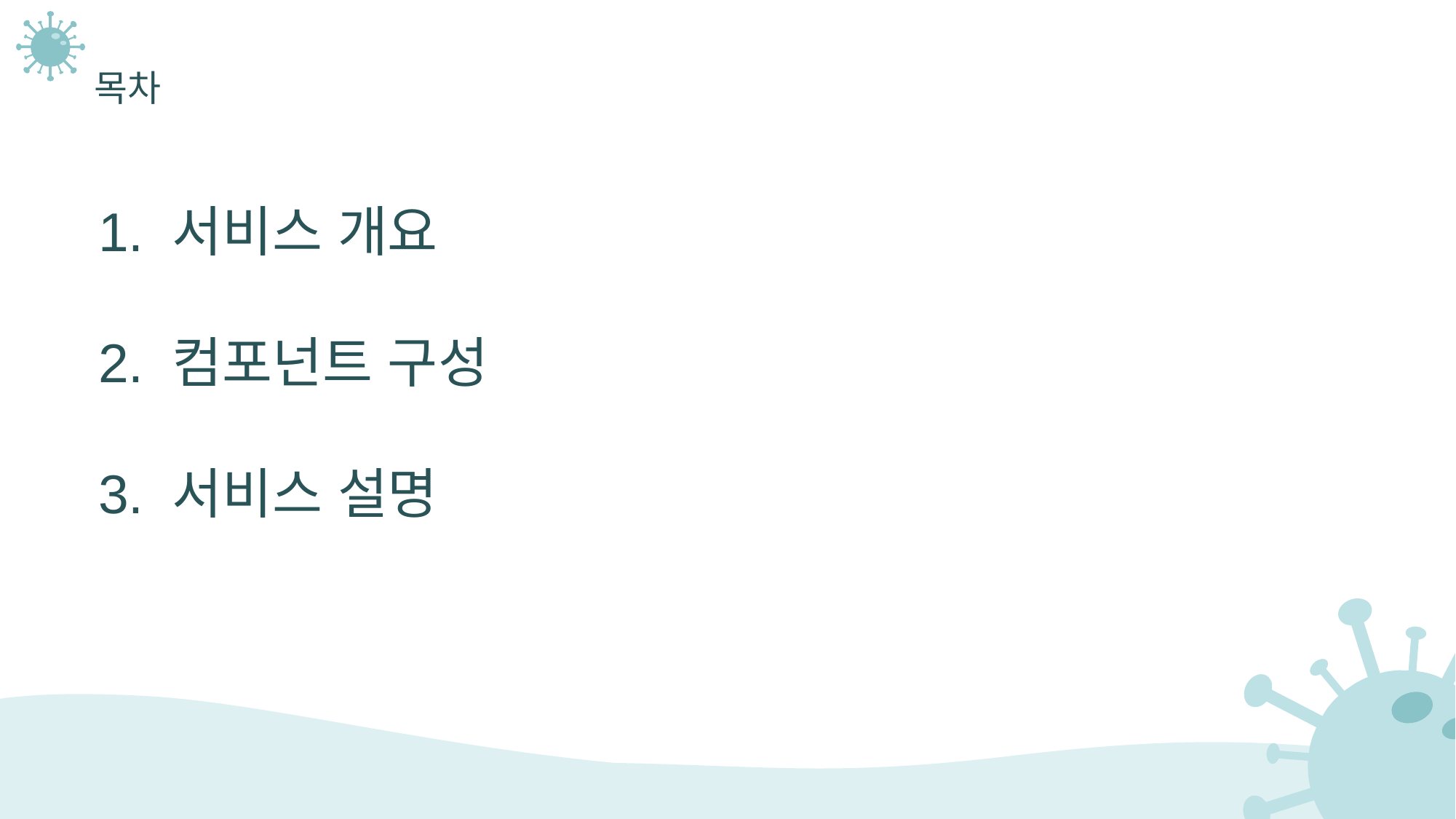

목차
 서비스 개요

2. 컴포넌트 구성

3. 서비스 설명